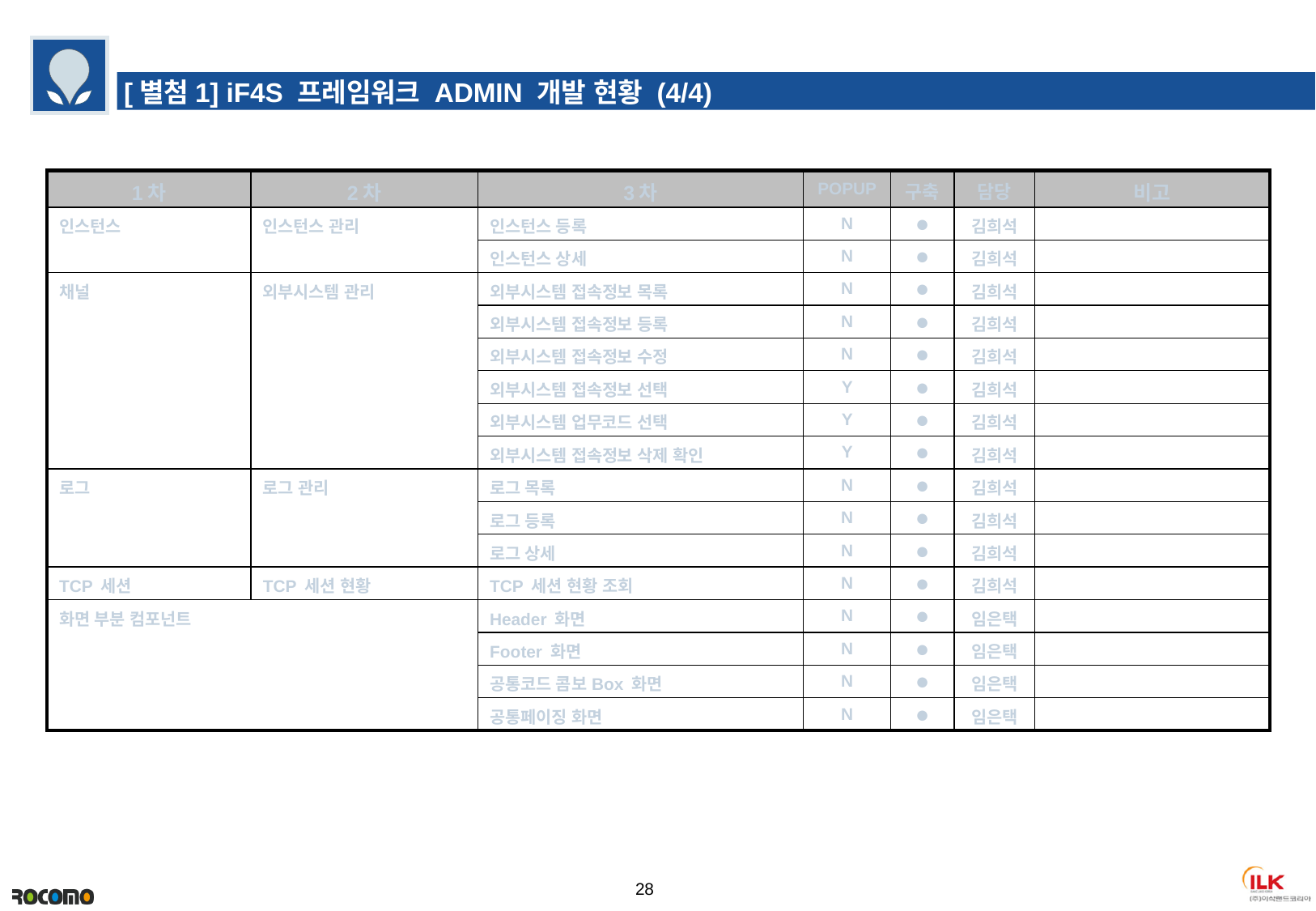

[별첨1] iF4S 프레임워크 ADMIN 개발 현황 (4/4)
| 1차 | 2차 | 3차 | POPUP | 구축 | 담당 | 비고 |
| --- | --- | --- | --- | --- | --- | --- |
| 인스턴스 | 인스턴스 관리 | 인스턴스 등록 | N | ● | 김희석 |  |
|  |  | 인스턴스 상세 | N | ● | 김희석 |  |
| 채널 | 외부시스템 관리 | 외부시스템 접속정보 목록 | N | ● | 김희석 |  |
|  |  | 외부시스템 접속정보 등록 | N | ● | 김희석 |  |
|  |  | 외부시스템 접속정보 수정 | N | ● | 김희석 |  |
|  |  | 외부시스템 접속정보 선택 | Y | ● | 김희석 |  |
|  |  | 외부시스템 업무코드 선택 | Y | ● | 김희석 |  |
|  |  | 외부시스템 접속정보 삭제 확인 | Y | ● | 김희석 |  |
| 로그 | 로그 관리 | 로그 목록 | N | ● | 김희석 |  |
|  |  | 로그 등록 | N | ● | 김희석 |  |
|  |  | 로그 상세 | N | ● | 김희석 |  |
| TCP 세션 | TCP 세션 현황 | TCP 세션 현황 조회 | N | ● | 김희석 |  |
| 화면 부분 컴포넌트 |  | Header 화면 | N | ● | 임은택 |  |
|  |  | Footer 화면 | N | ● | 임은택 |  |
|  |  | 공통코드 콤보Box 화면 | N | ● | 임은택 |  |
|  |  | 공통페이징 화면 | N | ● | 임은택 |  |